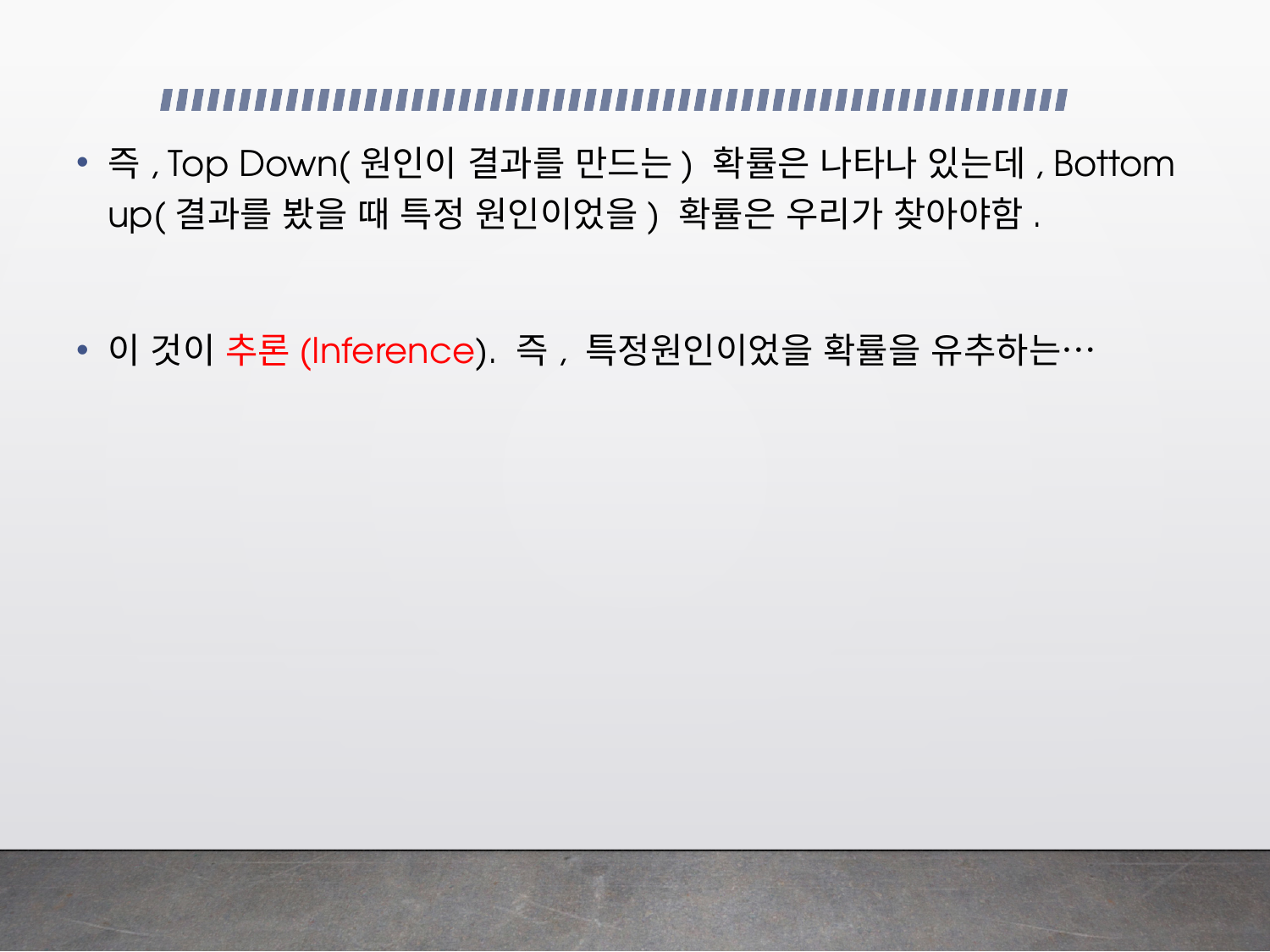

즉, Top Down(원인이 결과를 만드는) 확률은 나타나 있는데, Bottom up(결과를 봤을 때 특정 원인이었을) 확률은 우리가 찾아야함.

이 것이 추론(Inference). 즉, 특정원인이었을 확률을 유추하는…